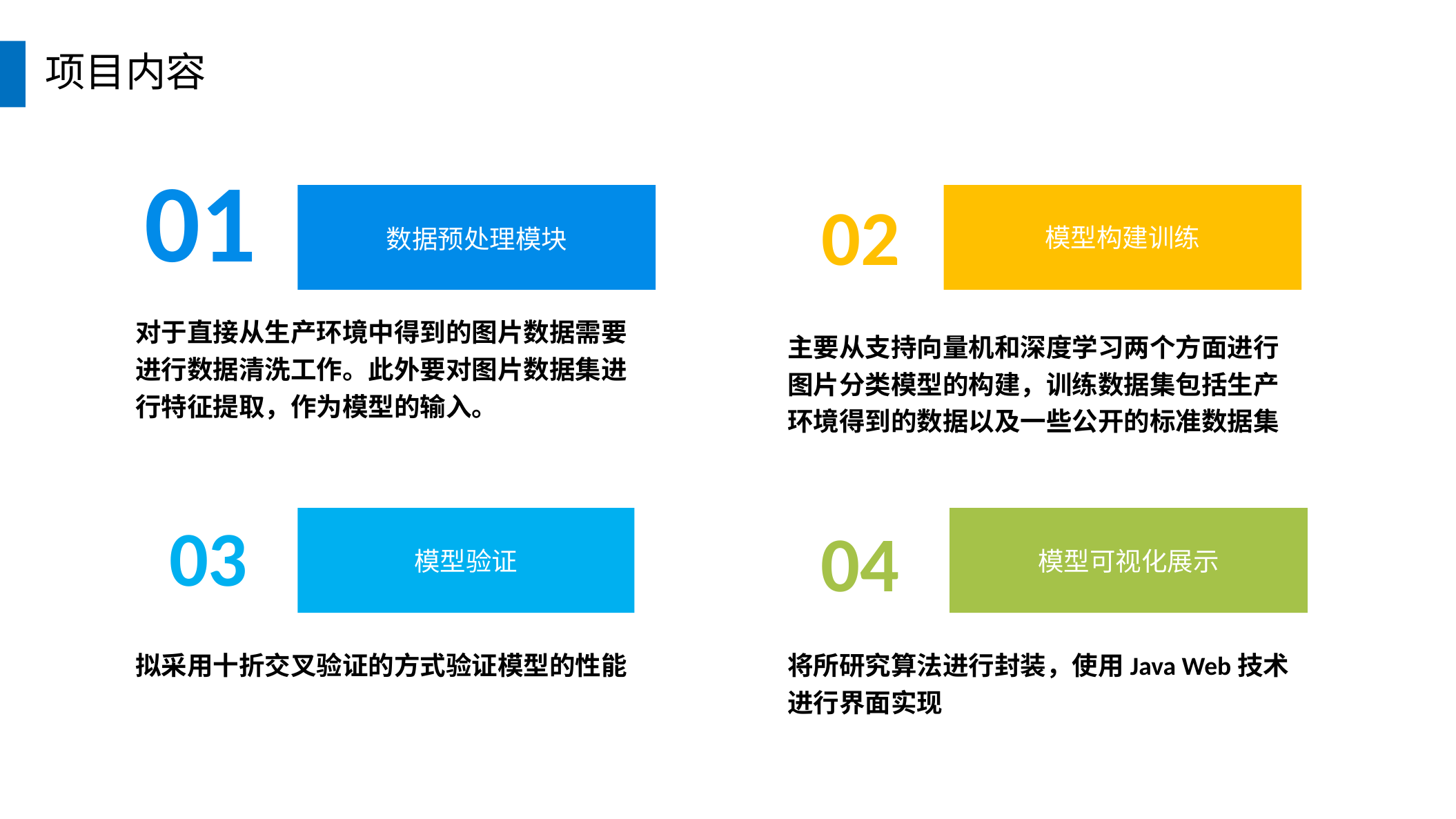

项目内容
01
数据预处理模块
对于直接从生产环境中得到的图片数据需要进行数据清洗工作。此外要对图片数据集进行特征提取，作为模型的输入。
02
模型构建训练
主要从支持向量机和深度学习两个方面进行图片分类模型的构建，训练数据集包括生产环境得到的数据以及一些公开的标准数据集

04
模型可视化展示
将所研究算法进行封装，使用Java Web技术进行界面实现
03
模型验证
拟采用十折交叉验证的方式验证模型的性能